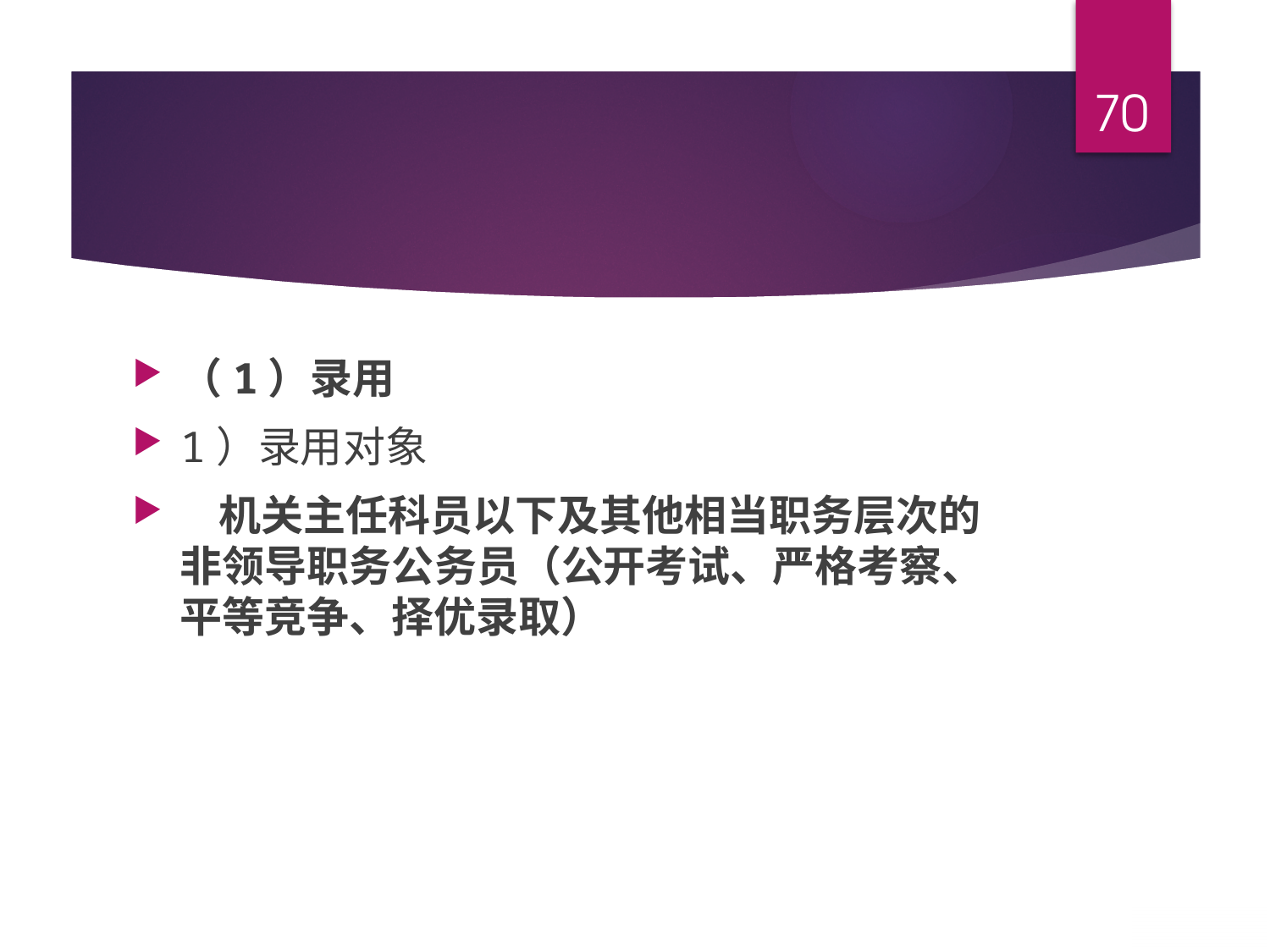

70
#
（1）录用
1）录用对象
   机关主任科员以下及其他相当职务层次的非领导职务公务员（公开考试、严格考察、平等竞争、择优录取）